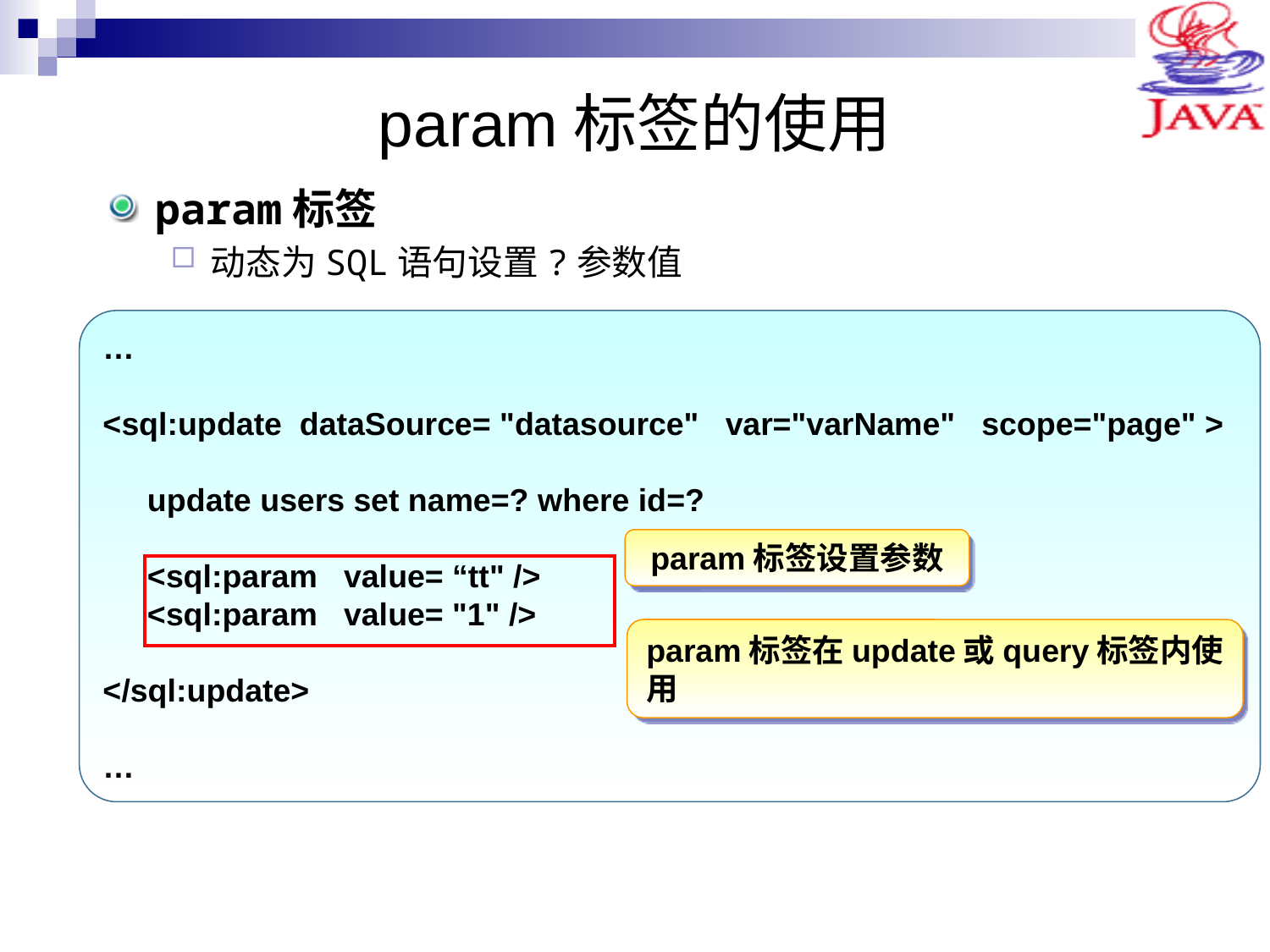

# param标签的使用
param标签
动态为SQL语句设置?参数值
…

<sql:update  dataSource= "datasource"   var="varName"   scope="page" >

     update users set name=? where id=?

     <sql:param   value= “tt" />
     <sql:param   value= "1" />

</sql:update>

…
param标签设置参数

param标签在update或query标签内使用